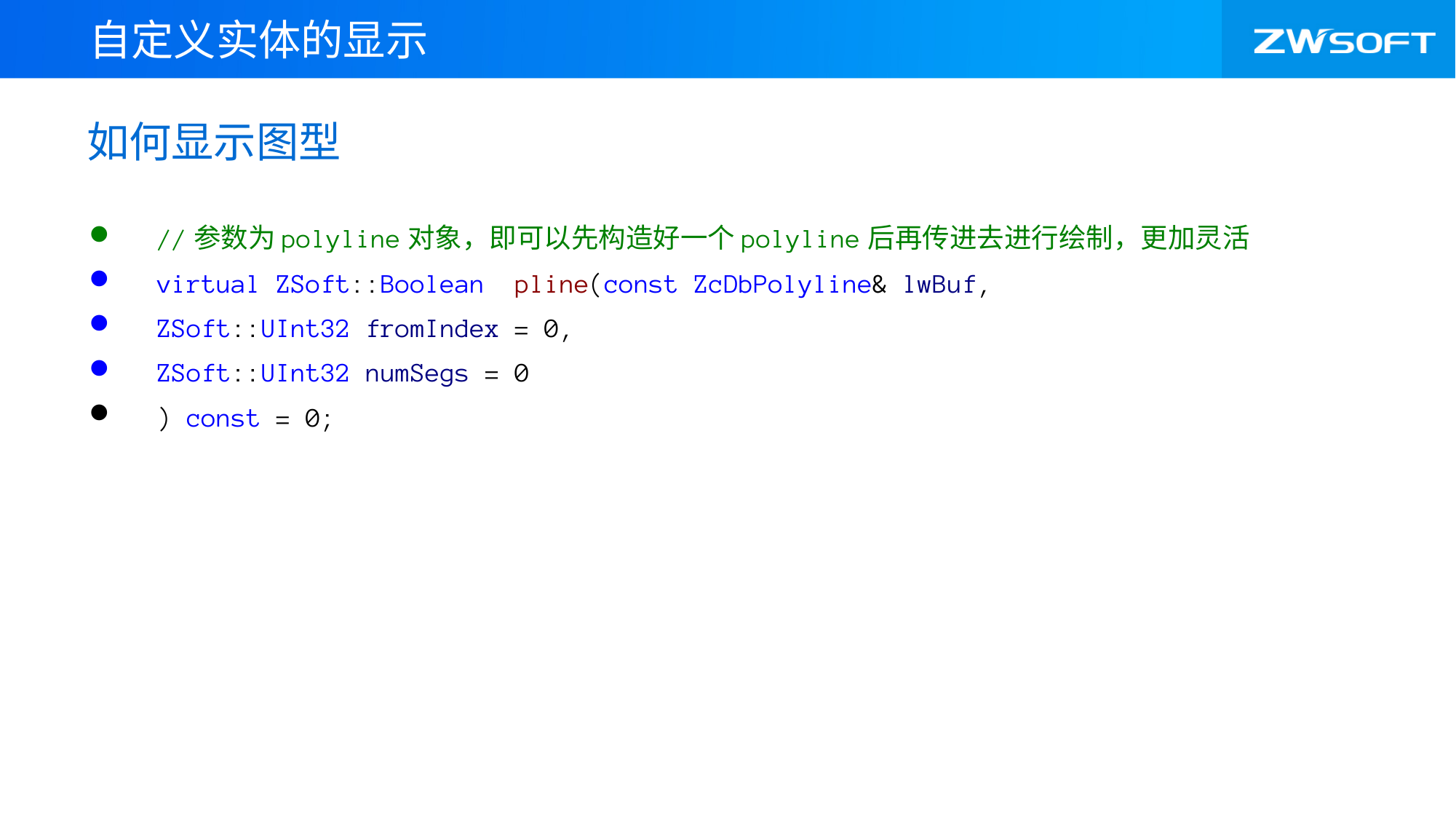

自定义实体的显示
# 如何显示图型
//参数为polyline对象，即可以先构造好一个polyline后再传进去进行绘制，更加灵活
virtual ZSoft::Boolean  pline(const ZcDbPolyline& lwBuf,
ZSoft::UInt32 fromIndex = 0,
ZSoft::UInt32 numSegs = 0
) const = 0;